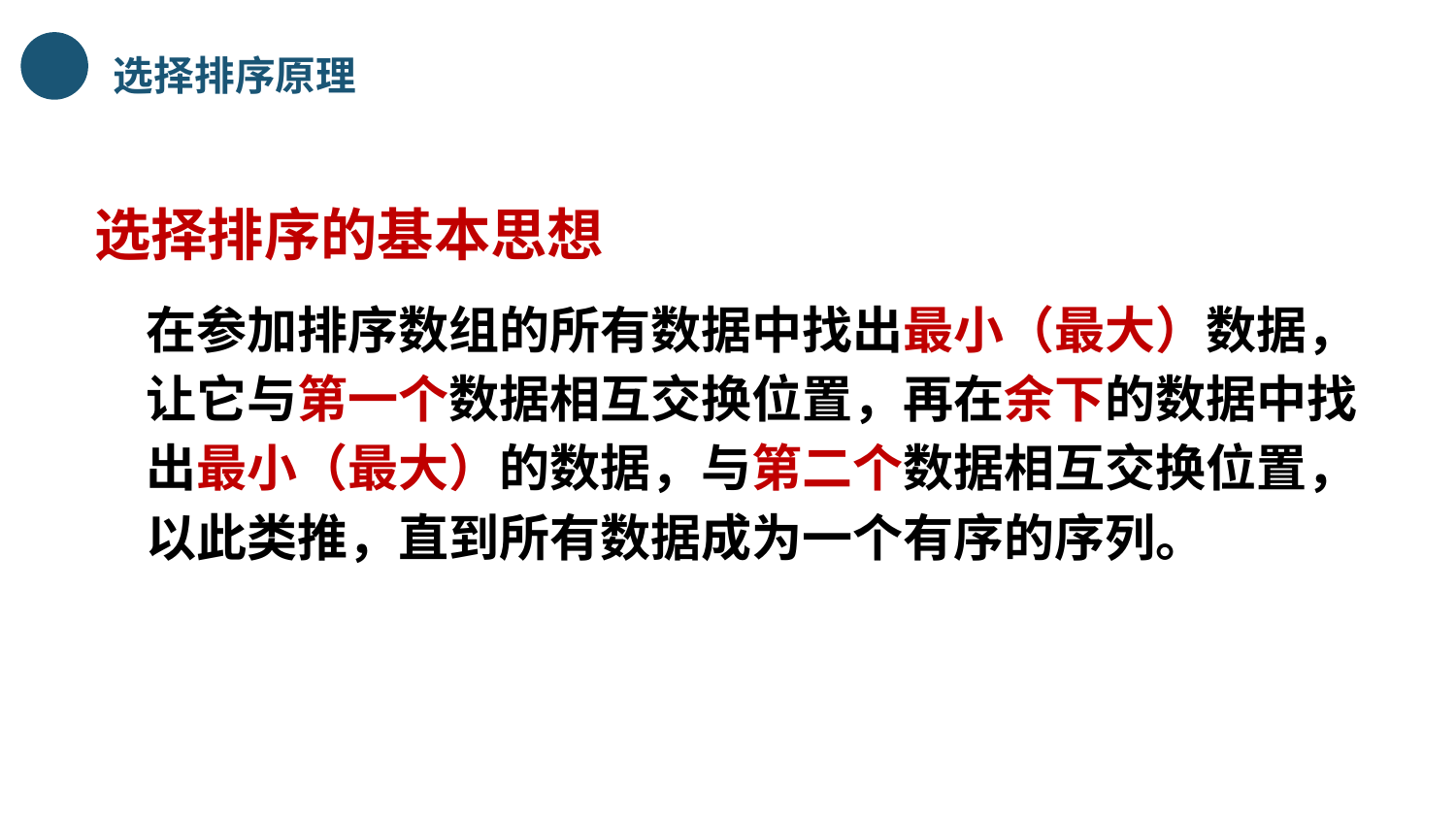

选择排序原理

选择排序的基本思想
在参加排序数组的所有数据中找出最小（最大）数据，
让它与第一个数据相互交换位置，再在余下的数据中找
出最小（最大）的数据，与第二个数据相互交换位置，
以此类推，直到所有数据成为一个有序的序列。